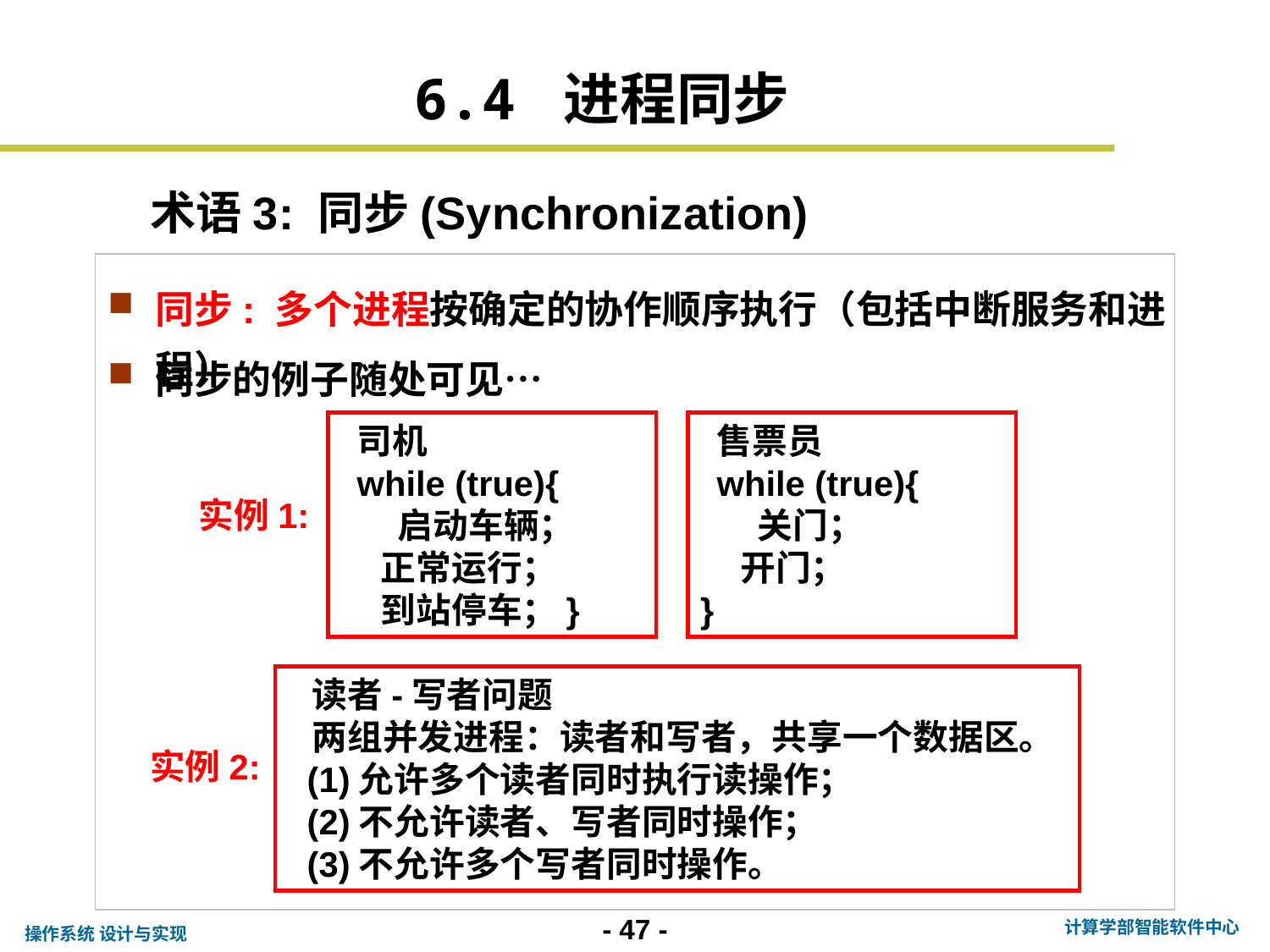

6.4 进程同步
# 术语3: 同步(Synchronization)

同步: 多个进程按确定的协作顺序执行（包括中断服务和进程）
同步的例子随处可见…
 司机
 while (true){
     启动车辆；
     正常运行；
     到站停车；}
 售票员
 while (true){
     关门；
     开门；
}
实例1:
  读者-写者问题
  两组并发进程：读者和写者，共享一个数据区。
  (1)允许多个读者同时执行读操作；
  (2)不允许读者、写者同时操作；
  (3)不允许多个写者同时操作。
实例2: